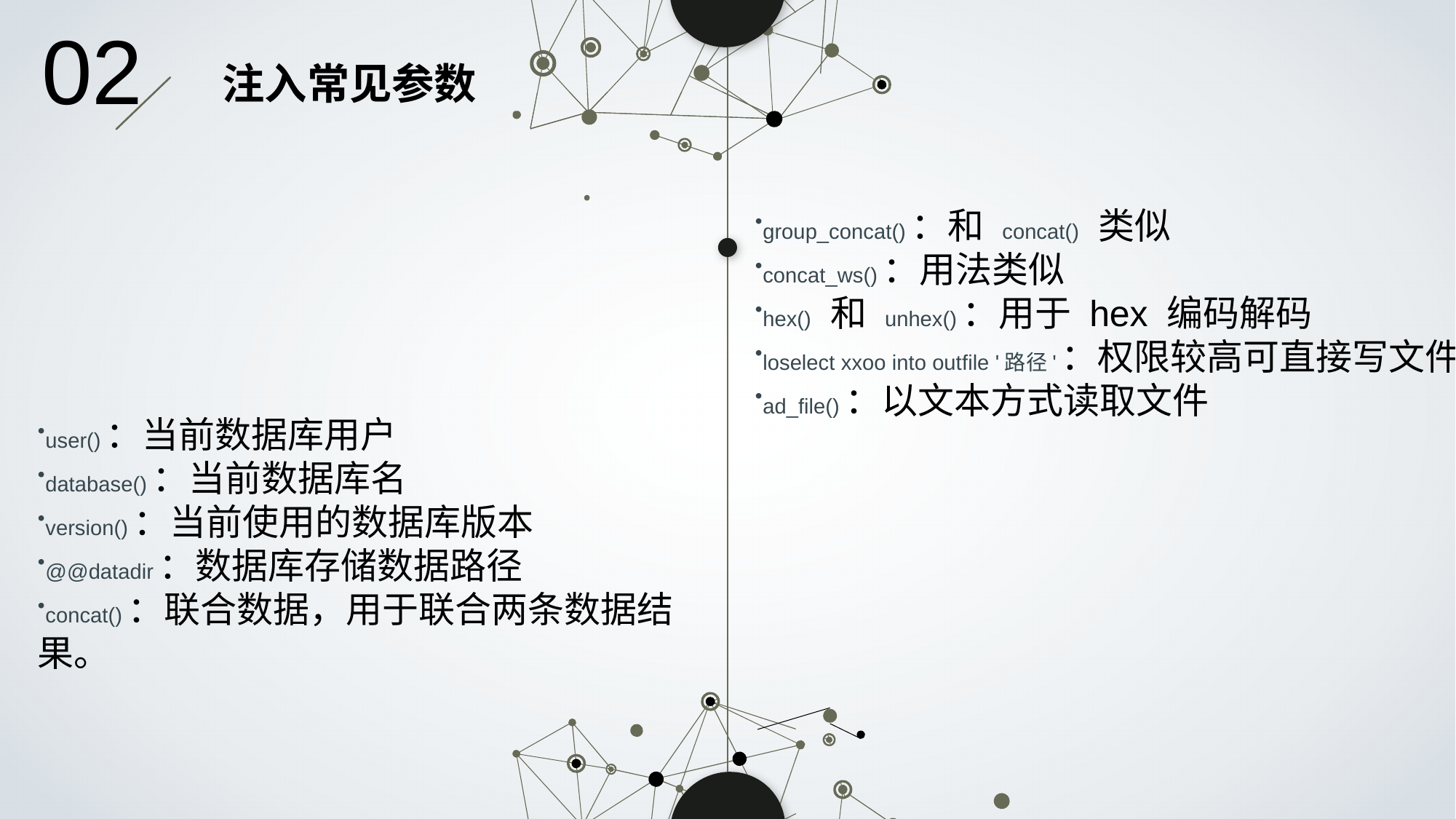

02
注入常见参数

group_concat()：和 concat() 类似
concat_ws()：用法类似
hex() 和 unhex()：用于 hex 编码解码
loselect xxoo into outfile '路径'：权限较高可直接写文件
ad_file()：以文本方式读取文件

user()：当前数据库用户
database()：当前数据库名
version()：当前使用的数据库版本
@@datadir：数据库存储数据路径
concat()：联合数据，用于联合两条数据结果。